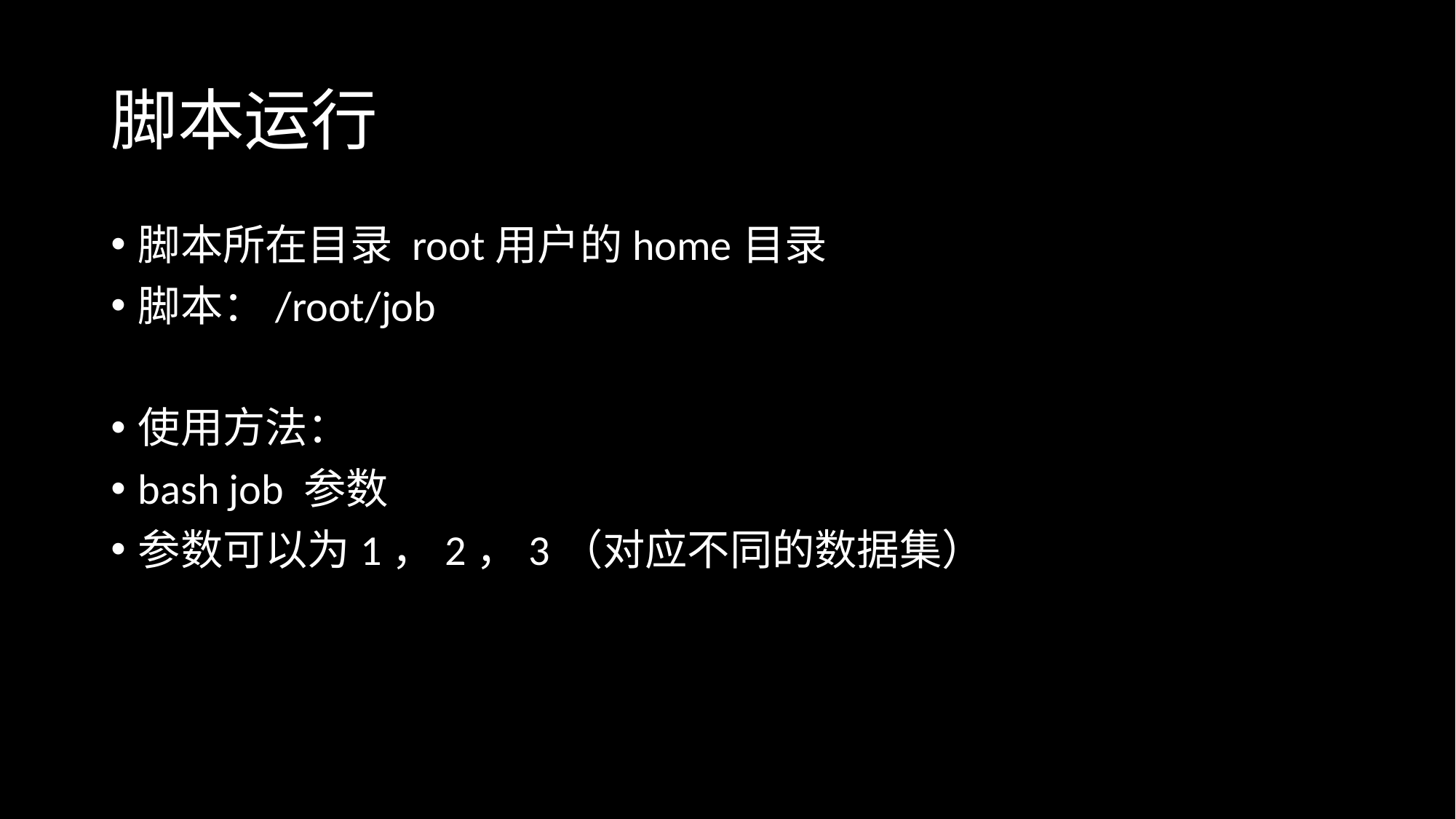

# 脚本运行
脚本所在目录 root用户的home目录
脚本：/root/job

使用方法：
bash job 参数
参数可以为1，2，3（对应不同的数据集）